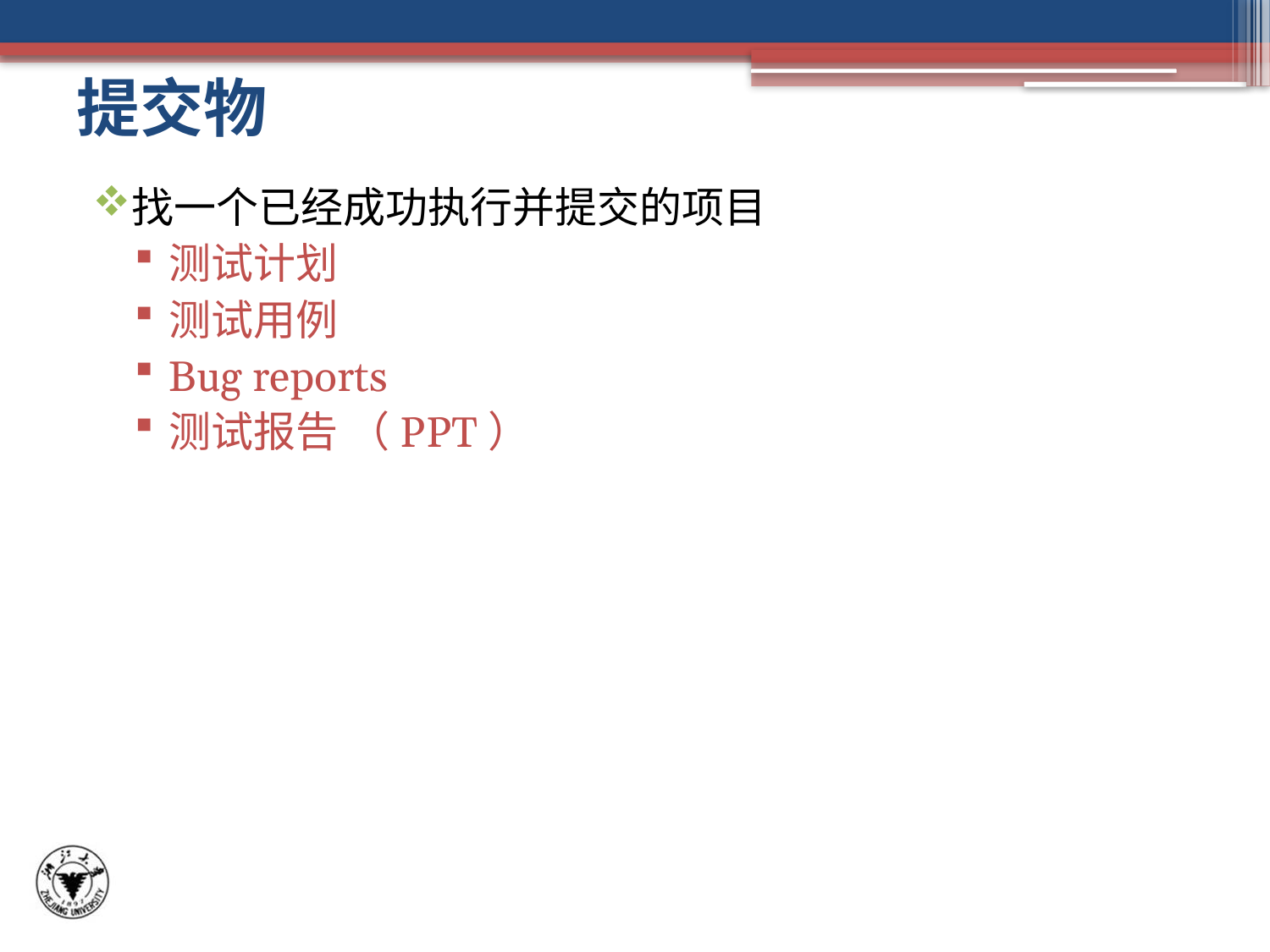

# 提交物
找一个已经成功执行并提交的项目
测试计划
测试用例
Bug reports
测试报告 （PPT）